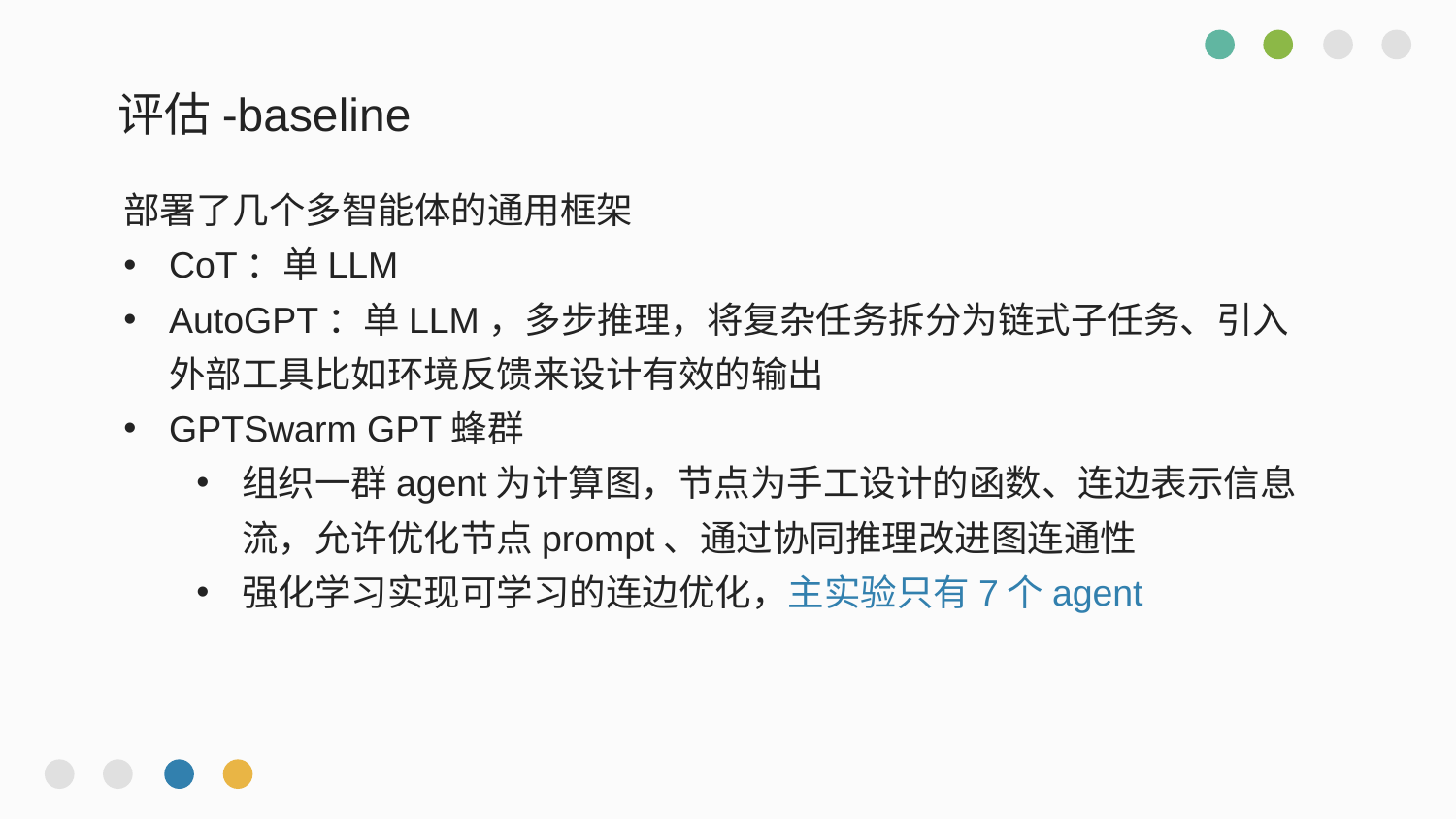

# 评估-baseline
部署了几个多智能体的通用框架
CoT：单LLM
AutoGPT：单LLM，多步推理，将复杂任务拆分为链式子任务、引入外部工具比如环境反馈来设计有效的输出
GPTSwarm GPT蜂群
组织一群agent为计算图，节点为手工设计的函数、连边表示信息流，允许优化节点prompt、通过协同推理改进图连通性
强化学习实现可学习的连边优化，主实验只有7个agent